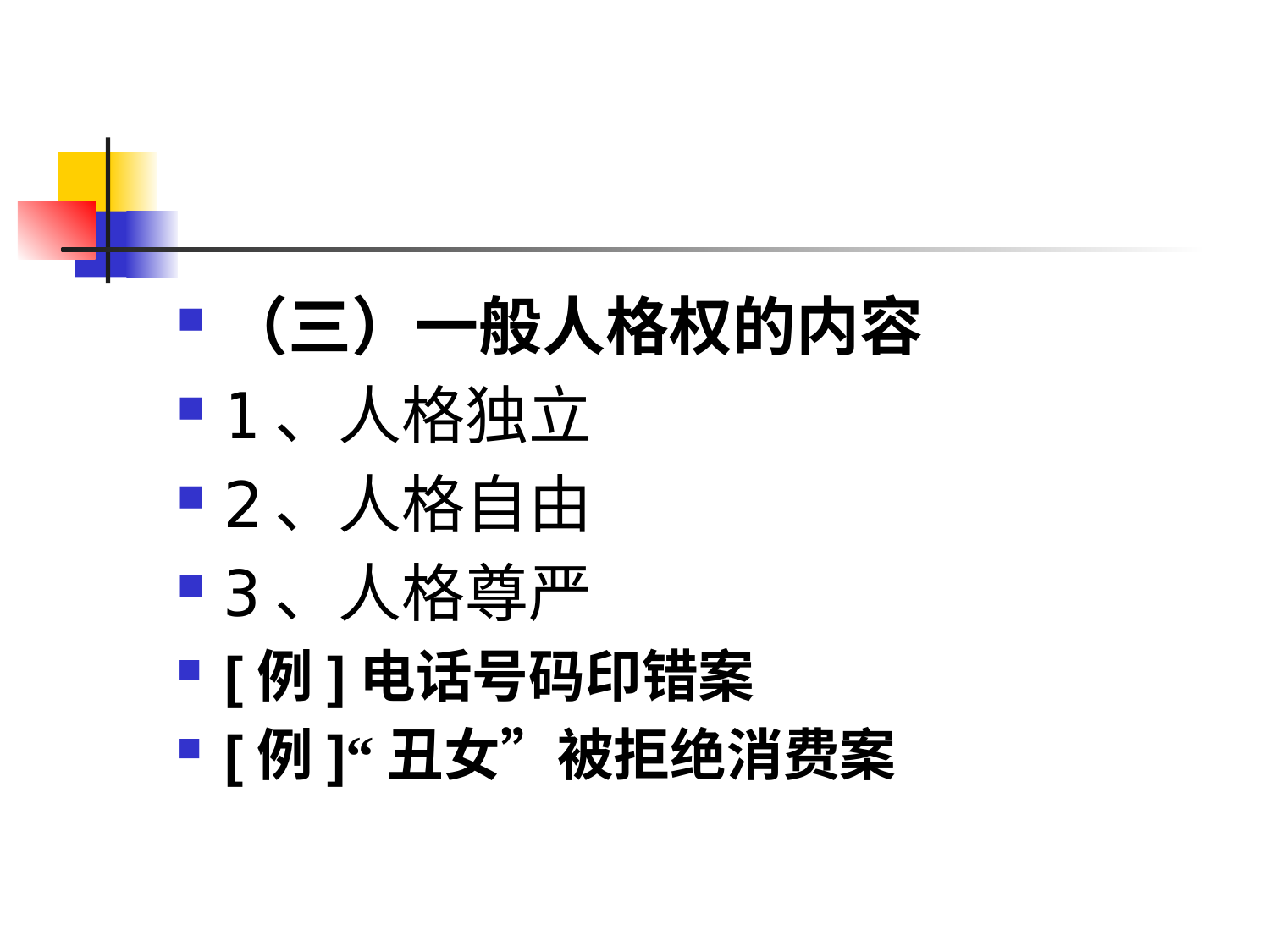

#
（三）一般人格权的内容
1、人格独立
2、人格自由
3、人格尊严
[例]电话号码印错案
[例]“丑女”被拒绝消费案